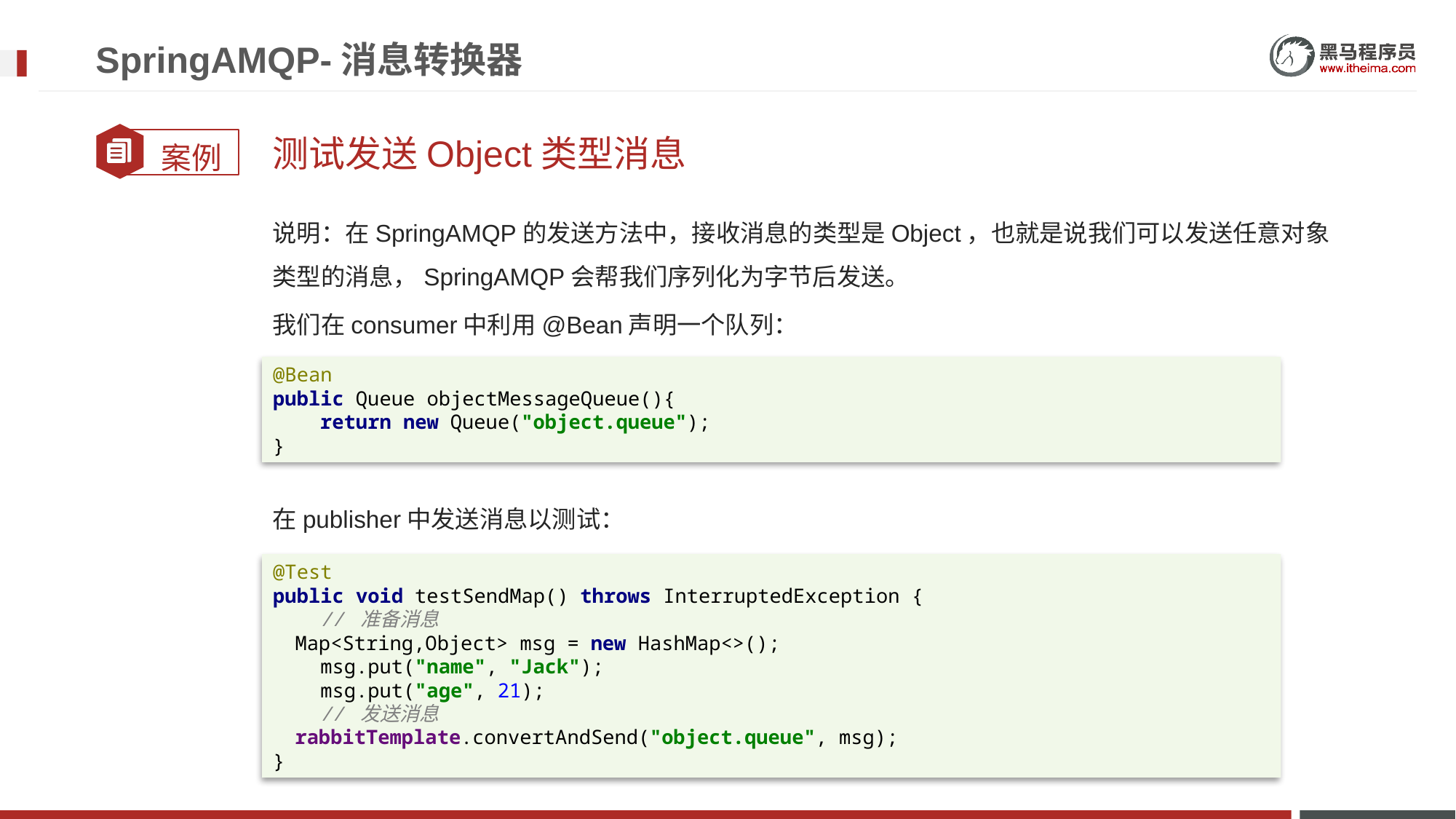

# SpringAMQP-消息转换器
测试发送Object类型消息
说明：在SpringAMQP的发送方法中，接收消息的类型是Object，也就是说我们可以发送任意对象类型的消息，SpringAMQP会帮我们序列化为字节后发送。
我们在consumer中利用@Bean声明一个队列：

在publisher中发送消息以测试：

@Bean
public Queue objectMessageQueue(){
    return new Queue("object.queue");
}
@Test
public void testSendMap() throws InterruptedException {
    // 准备消息
    Map<String,Object> msg = new HashMap<>();
    msg.put("name", "Jack");
    msg.put("age", 21);
    // 发送消息
    rabbitTemplate.convertAndSend("object.queue", msg);
}